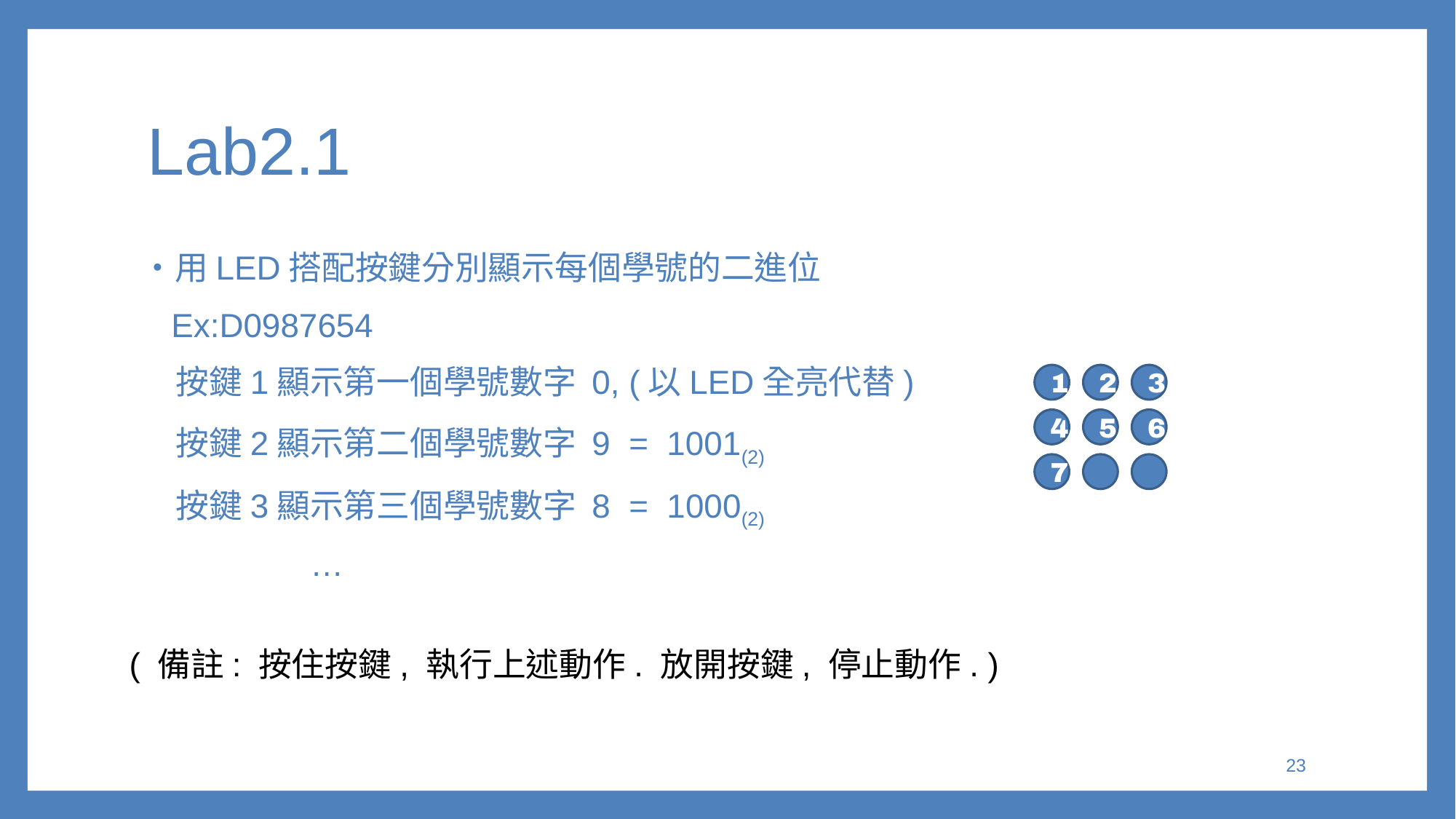

# Lab2.1
用LED搭配按鍵分別顯示每個學號的二進位
  Ex:D0987654
  按鍵1顯示第一個學號數字 0, (以LED全亮代替)
  按鍵2顯示第二個學號數字 9  =  1001(2)
  按鍵3顯示第三個學號數字 8  =  1000(2)
                 …
1
2
3
4
5
6
7

( 備註: 按住按鍵, 執行上述動作. 放開按鍵, 停止動作. )
23